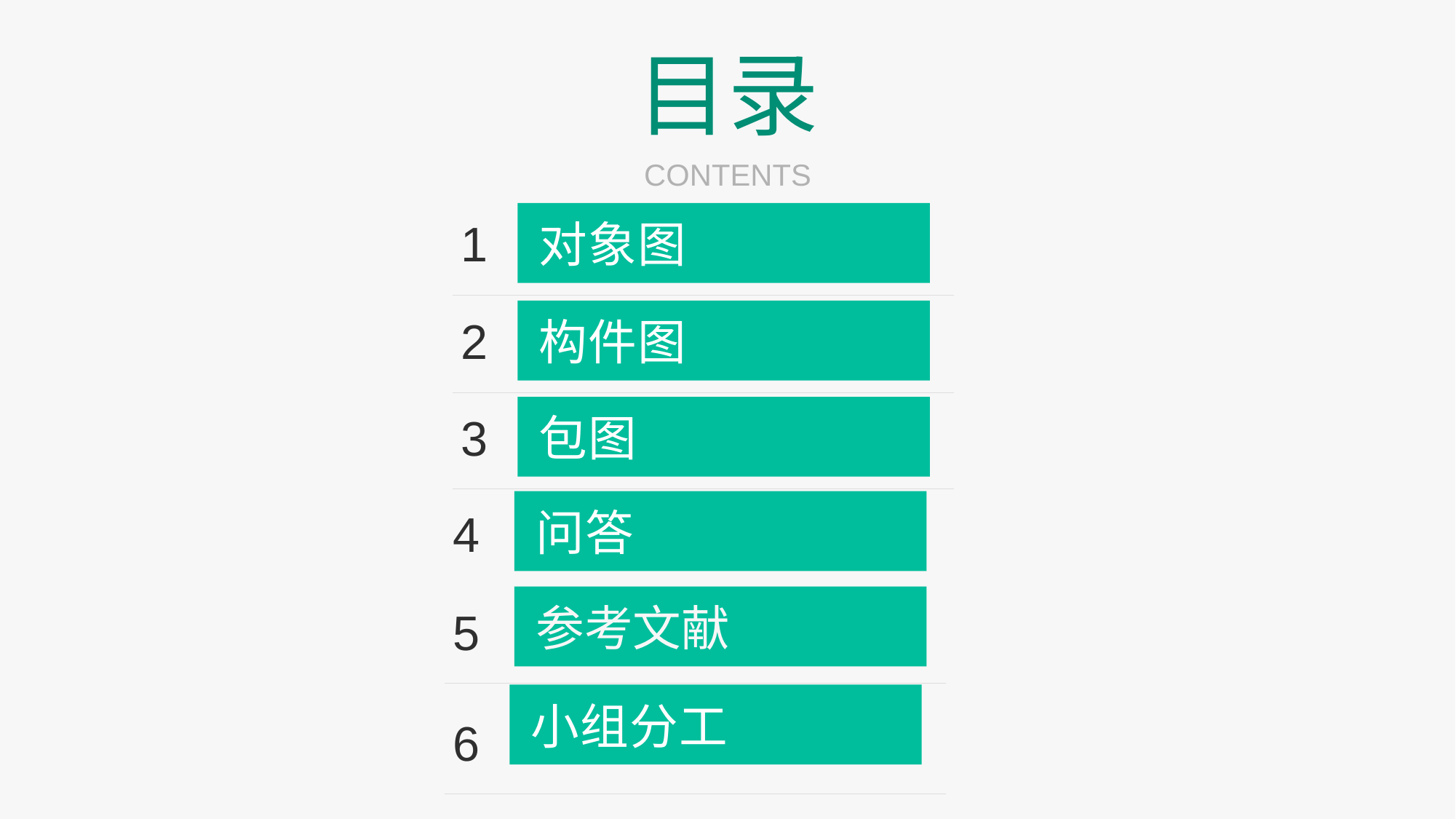

目录
CONTENTS
1
对象图
2
构件图
3
包图
4
问答
参考文献
5
小组分工
6